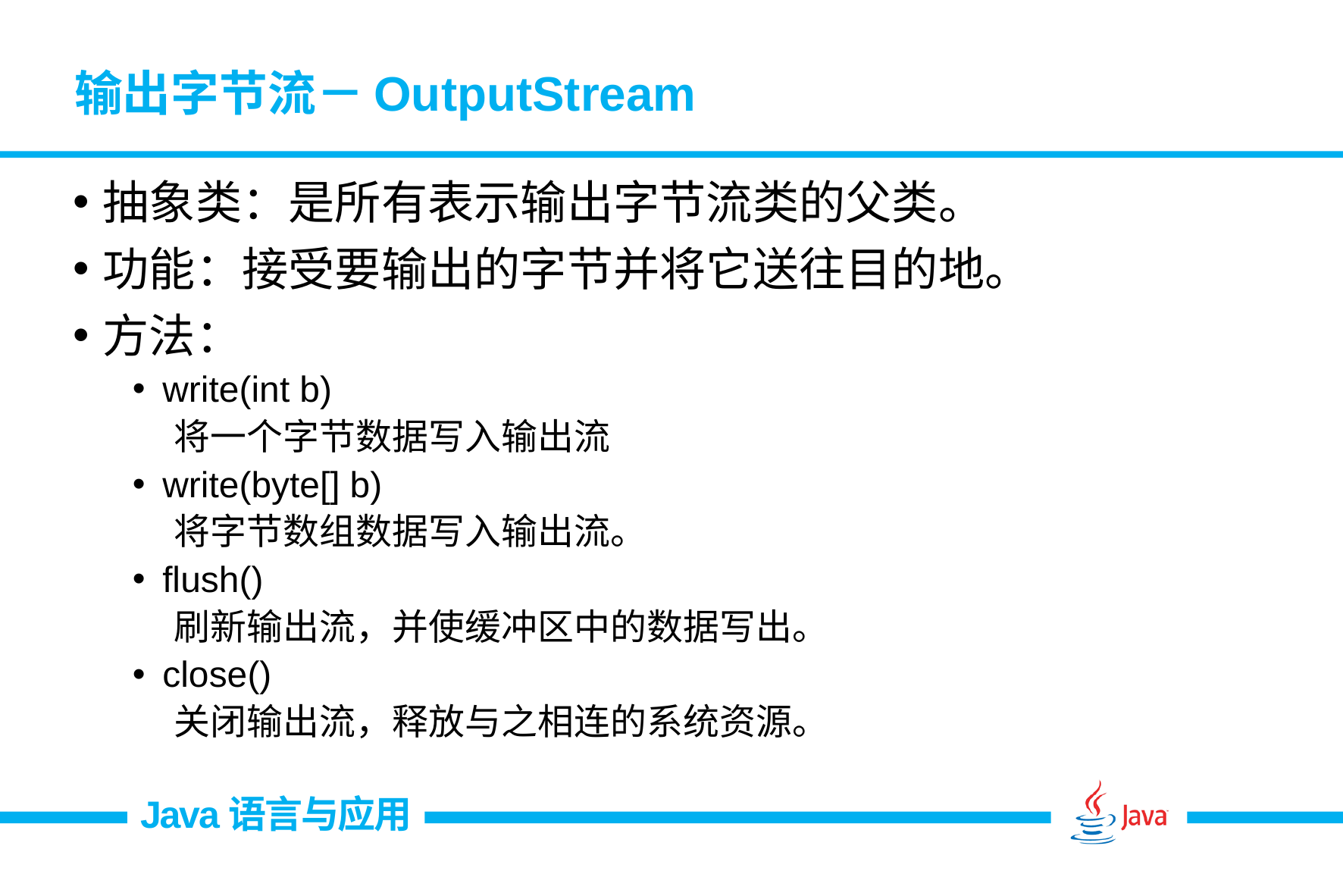

# 输出字节流－OutputStream
抽象类：是所有表示输出字节流类的父类。
功能：接受要输出的字节并将它送往目的地。
方法：
write(int b)
    将一个字节数据写入输出流
write(byte[] b)
    将字节数组数据写入输出流。
flush()
    刷新输出流，并使缓冲区中的数据写出。
close()
    关闭输出流，释放与之相连的系统资源。
58